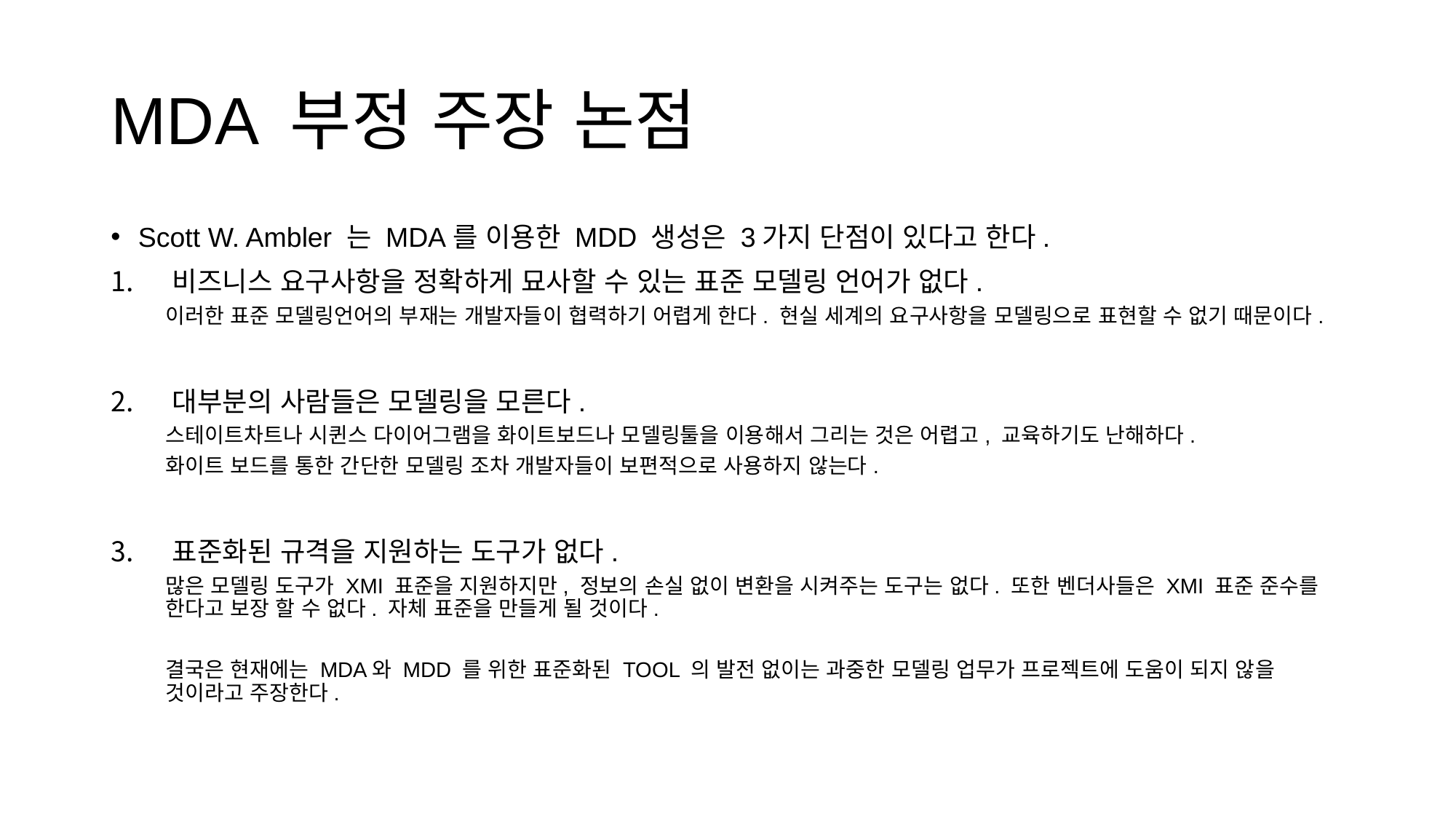

# MDA 부정 주장 논점
Scott W. Ambler 는 MDA를 이용한 MDD 생성은 3가지 단점이 있다고 한다.
비즈니스 요구사항을 정확하게 묘사할 수 있는 표준 모델링 언어가 없다.
이러한 표준 모델링언어의 부재는 개발자들이 협력하기 어렵게 한다. 현실 세계의 요구사항을 모델링으로 표현할 수 없기 때문이다.

대부분의 사람들은 모델링을 모른다.
스테이트차트나 시퀸스 다이어그램을 화이트보드나 모델링툴을 이용해서 그리는 것은 어렵고, 교육하기도 난해하다.
화이트 보드를 통한 간단한 모델링 조차 개발자들이 보편적으로 사용하지 않는다.

표준화된 규격을 지원하는 도구가 없다.
많은 모델링 도구가 XMI 표준을 지원하지만, 정보의 손실 없이 변환을 시켜주는 도구는 없다. 또한 벤더사들은 XMI 표준 준수를 한다고 보장 할 수 없다. 자체 표준을 만들게 될 것이다.

결국은 현재에는 MDA와 MDD 를 위한 표준화된 TOOL 의 발전 없이는 과중한 모델링 업무가 프로젝트에 도움이 되지 않을 것이라고 주장한다.